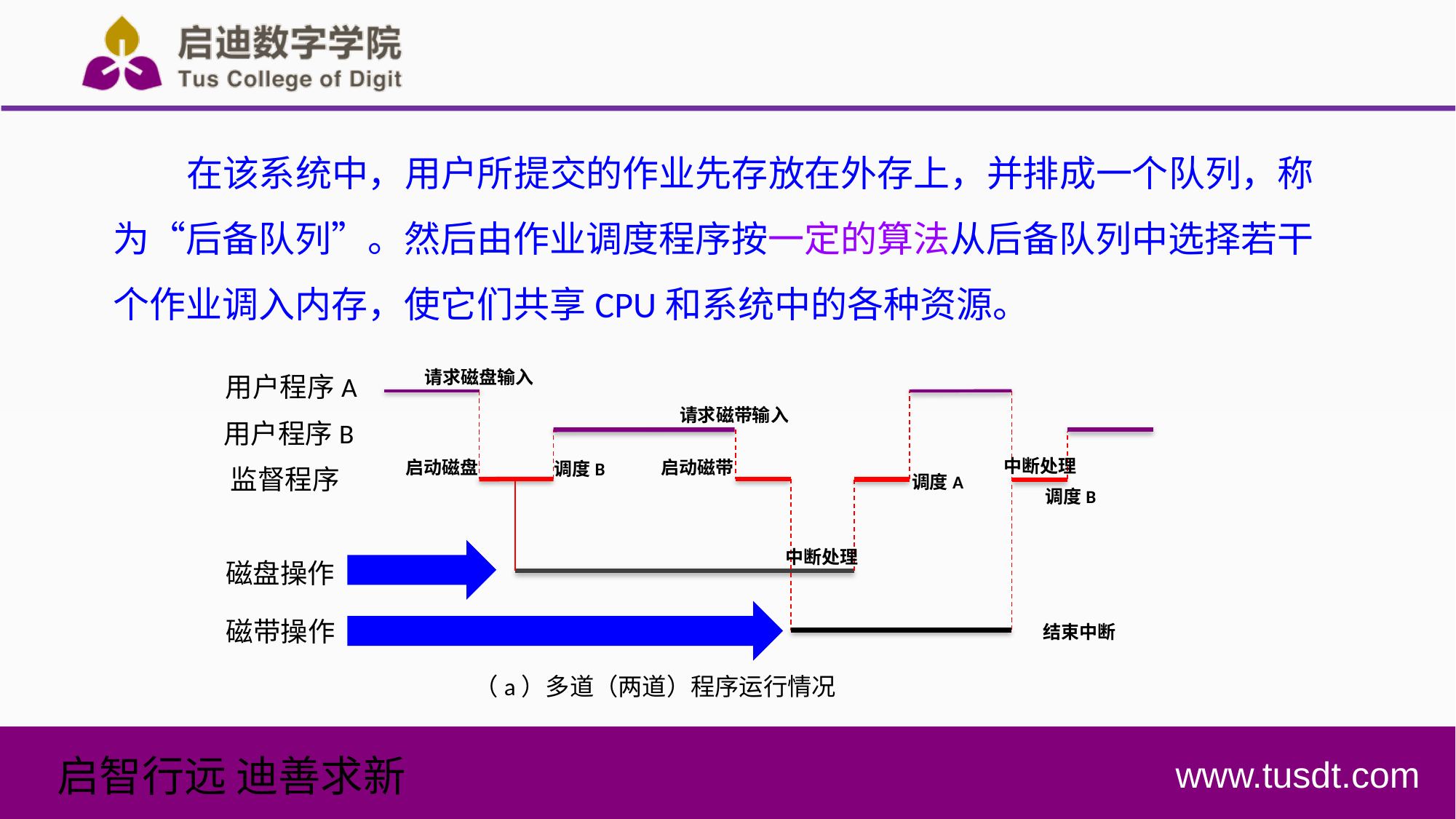

在该系统中，用户所提交的作业先存放在外存上，并排成一个队列，称为“后备队列”。然后由作业调度程序按一定的算法从后备队列中选择若干个作业调入内存，使它们共享CPU和系统中的各种资源。
请求磁盘输入
用户程序A
请求磁带输入
用户程序B
中断处理
启动磁盘
启动磁带
调度B
监督程序
调度A
调度B

中断处理
磁盘操作

磁带操作
结束中断
（a）多道（两道）程序运行情况